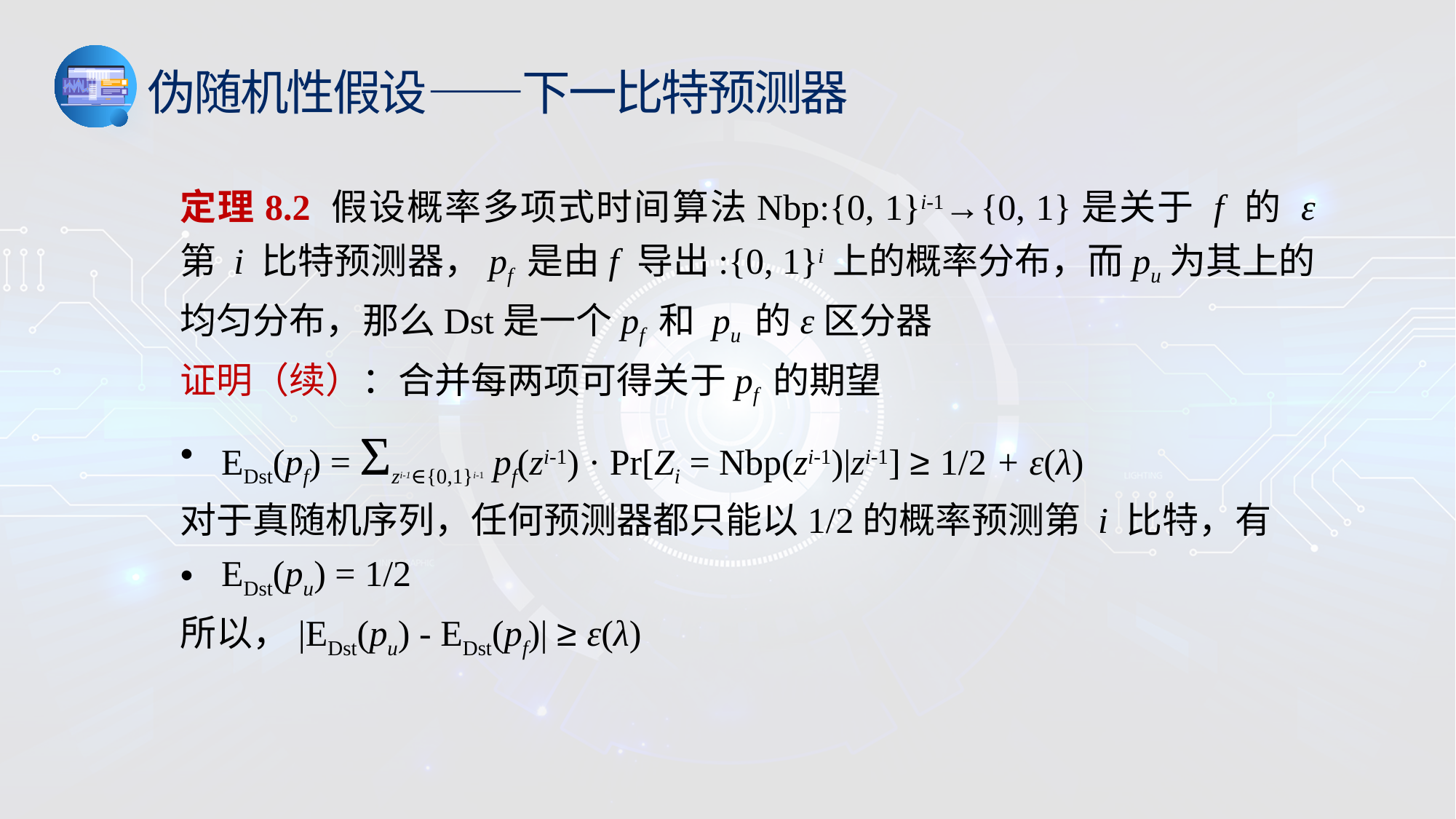

伪随机性假设——下一比特预测器

定理8.2 假设概率多项式时间算法Nbp:{0, 1}i-1→{0, 1}是关于 f 的 ε 第 i 比特预测器，pf 是由f 导出:{0, 1}i上的概率分布，而pu为其上的均匀分布，那么Dst是一个pf 和 pu 的ε区分器
证明（续）：合并每两项可得关于pf 的期望
EDst(pf) = Ʃzi-1∈{0,1}i-1 pf(zi-1) · Pr[Zi = Nbp(zi-1)|zi-1] ≥ 1/2 + ε(λ)
对于真随机序列，任何预测器都只能以1/2的概率预测第 i 比特，有
EDst(pu) = 1/2
所以，|EDst(pu) - EDst(pf)| ≥ ε(λ)